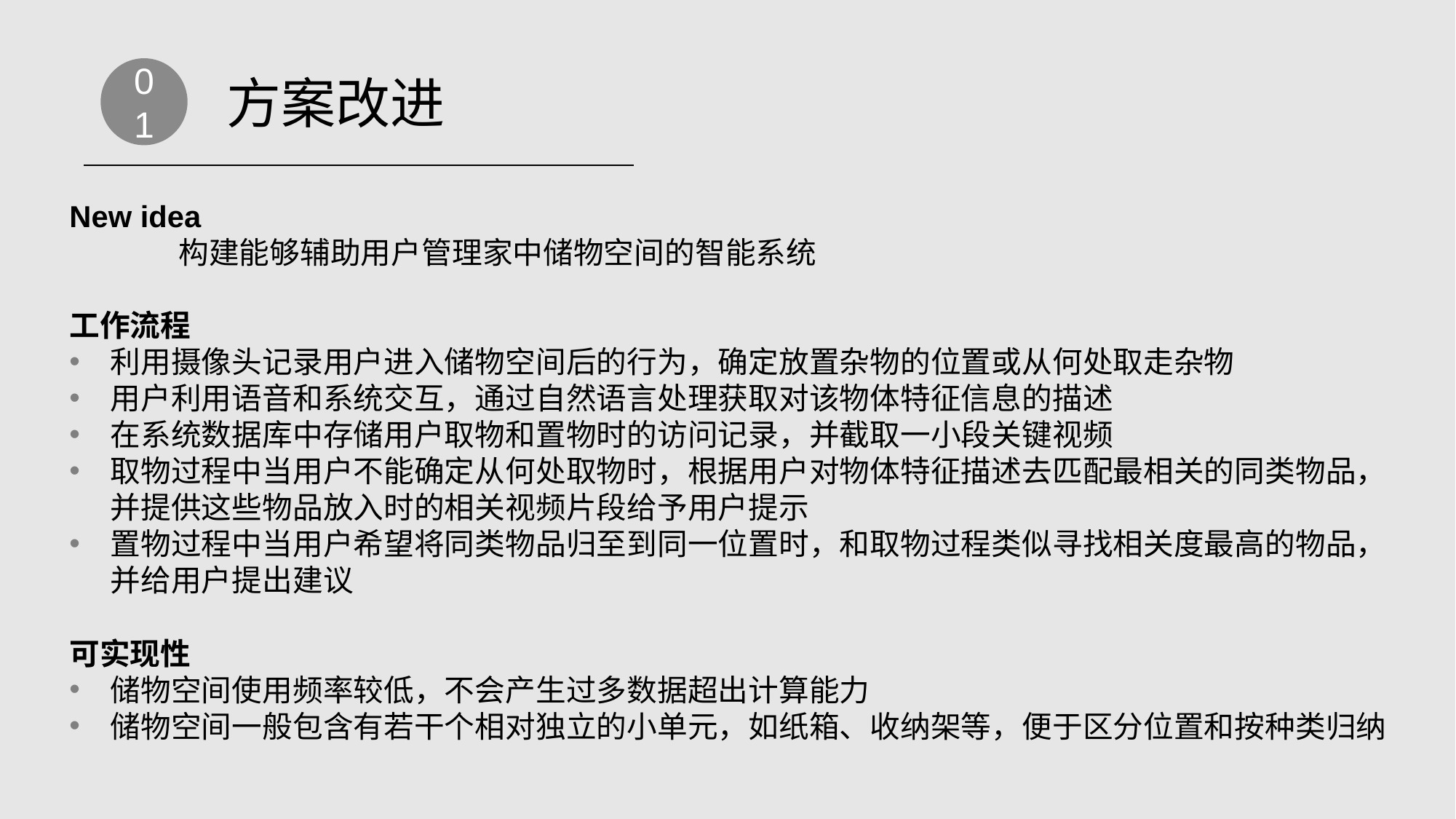

01
方案改进
New idea
	构建能够辅助用户管理家中储物空间的智能系统

工作流程
利用摄像头记录用户进入储物空间后的行为，确定放置杂物的位置或从何处取走杂物
用户利用语音和系统交互，通过自然语言处理获取对该物体特征信息的描述
在系统数据库中存储用户取物和置物时的访问记录，并截取一小段关键视频
取物过程中当用户不能确定从何处取物时，根据用户对物体特征描述去匹配最相关的同类物品，并提供这些物品放入时的相关视频片段给予用户提示
置物过程中当用户希望将同类物品归至到同一位置时，和取物过程类似寻找相关度最高的物品，并给用户提出建议

可实现性
储物空间使用频率较低，不会产生过多数据超出计算能力
储物空间一般包含有若干个相对独立的小单元，如纸箱、收纳架等，便于区分位置和按种类归纳